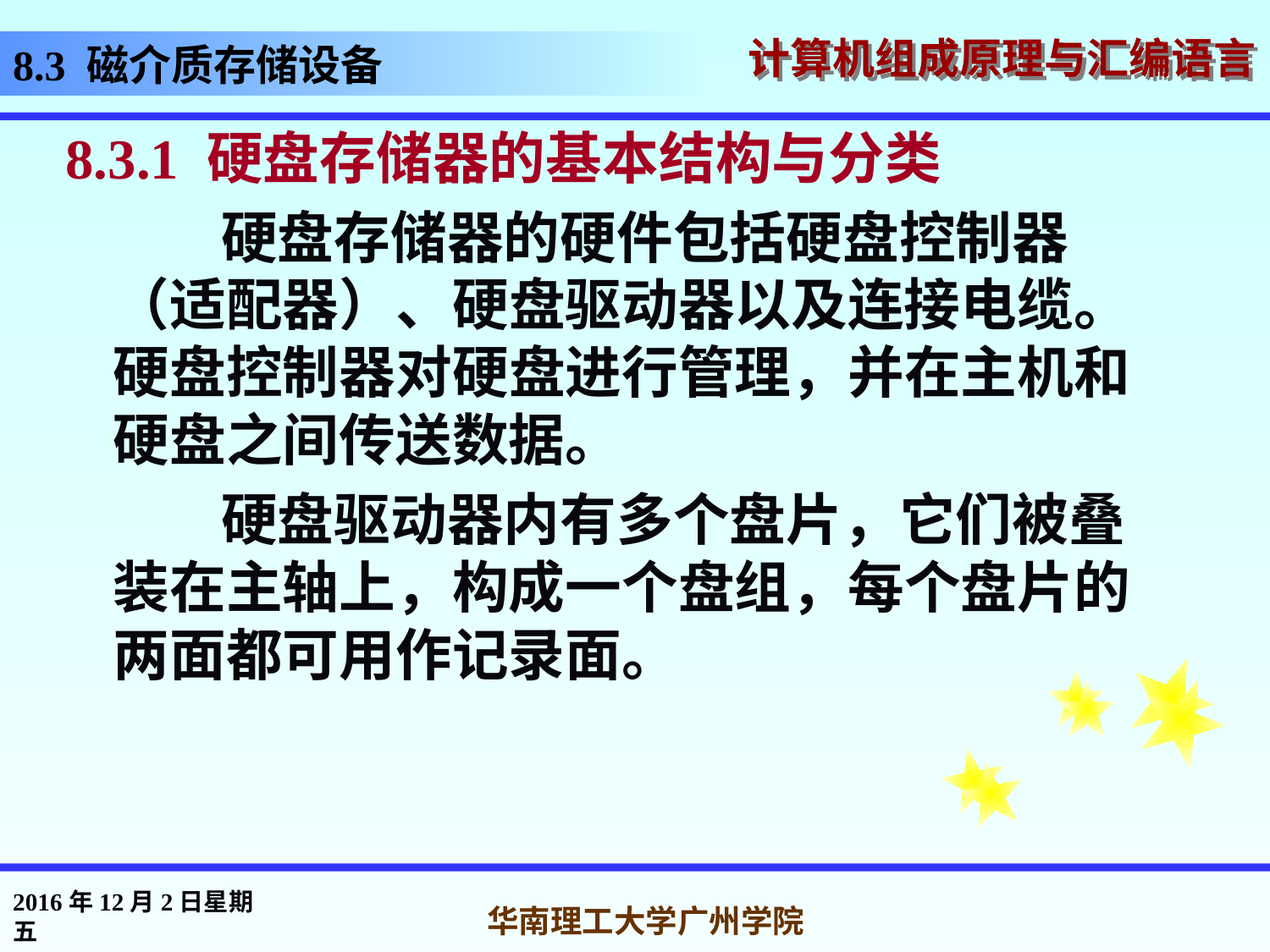

# 8.3 磁介质存储设备
8.3.1 硬盘存储器的基本结构与分类
           硬盘存储器的硬件包括硬盘控制器（适配器）、硬盘驱动器以及连接电缆。硬盘控制器对硬盘进行管理，并在主机和硬盘之间传送数据。
           硬盘驱动器内有多个盘片，它们被叠装在主轴上，构成一个盘组，每个盘片的两面都可用作记录面。
2016年12月2日星期五
华南理工大学广州学院